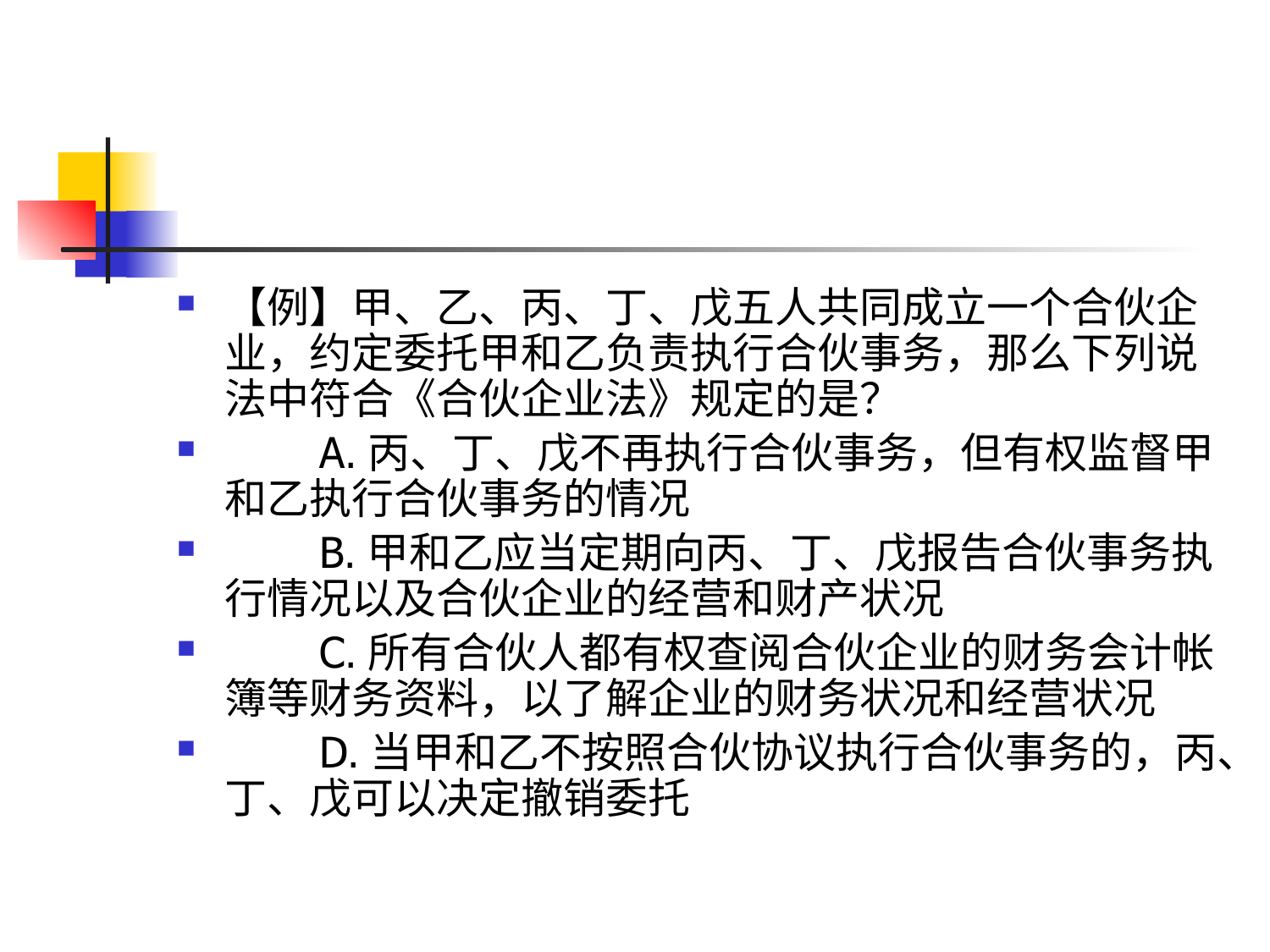

#
【例】甲、乙、丙、丁、戊五人共同成立一个合伙企业，约定委托甲和乙负责执行合伙事务，那么下列说法中符合《合伙企业法》规定的是？
　　A.丙、丁、戊不再执行合伙事务，但有权监督甲和乙执行合伙事务的情况
　　B.甲和乙应当定期向丙、丁、戊报告合伙事务执行情况以及合伙企业的经营和财产状况
　　C.所有合伙人都有权查阅合伙企业的财务会计帐簿等财务资料，以了解企业的财务状况和经营状况
　　D.当甲和乙不按照合伙协议执行合伙事务的，丙、丁、戊可以决定撤销委托